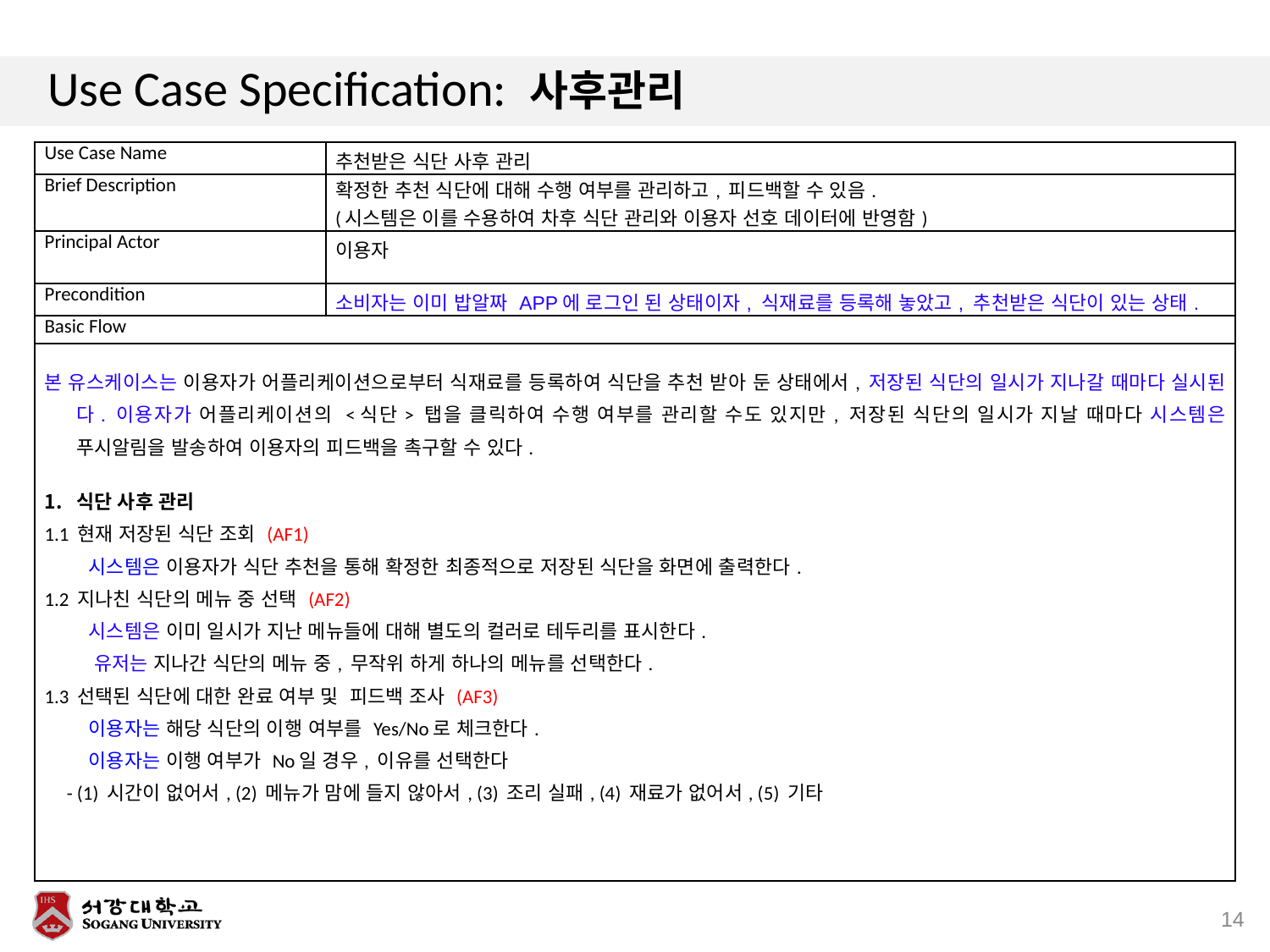

# Use Case Specification: 사후관리
| Use Case Name | 추천받은 식단 사후 관리 |
| --- | --- |
| Brief Description | 확정한 추천 식단에 대해 수행 여부를 관리하고, 피드백할 수 있음. (시스템은 이를 수용하여 차후 식단 관리와 이용자 선호 데이터에 반영함) |
| Principal Actor | 이용자 |
| Precondition | 소비자는 이미 밥알짜 APP에 로그인 된 상태이자, 식재료를 등록해 놓았고, 추천받은 식단이 있는 상태. |
| Basic Flow |  |
| 본 유스케이스는 이용자가 어플리케이션으로부터 식재료를 등록하여 식단을 추천 받아 둔 상태에서, 저장된 식단의 일시가 지나갈 때마다 실시된다. 이용자가 어플리케이션의 <식단> 탭을 클릭하여 수행 여부를 관리할 수도 있지만, 저장된 식단의 일시가 지날 때마다 시스템은 푸시알림을 발송하여 이용자의 피드백을 촉구할 수 있다. 식단 사후 관리 1.1 현재 저장된 식단 조회 (AF1) 시스템은 이용자가 식단 추천을 통해 확정한 최종적으로 저장된 식단을 화면에 출력한다. 1.2 지나친 식단의 메뉴 중 선택 (AF2) 시스템은 이미 일시가 지난 메뉴들에 대해 별도의 컬러로 테두리를 표시한다. 유저는 지나간 식단의 메뉴 중, 무작위 하게 하나의 메뉴를 선택한다. 1.3 선택된 식단에 대한 완료 여부 및 피드백 조사 (AF3) 이용자는 해당 식단의 이행 여부를 Yes/No로 체크한다. 이용자는 이행 여부가 No일 경우, 이유를 선택한다 - (1) 시간이 없어서, (2) 메뉴가 맘에 들지 않아서, (3) 조리 실패, (4) 재료가 없어서, (5) 기타 |  |
14